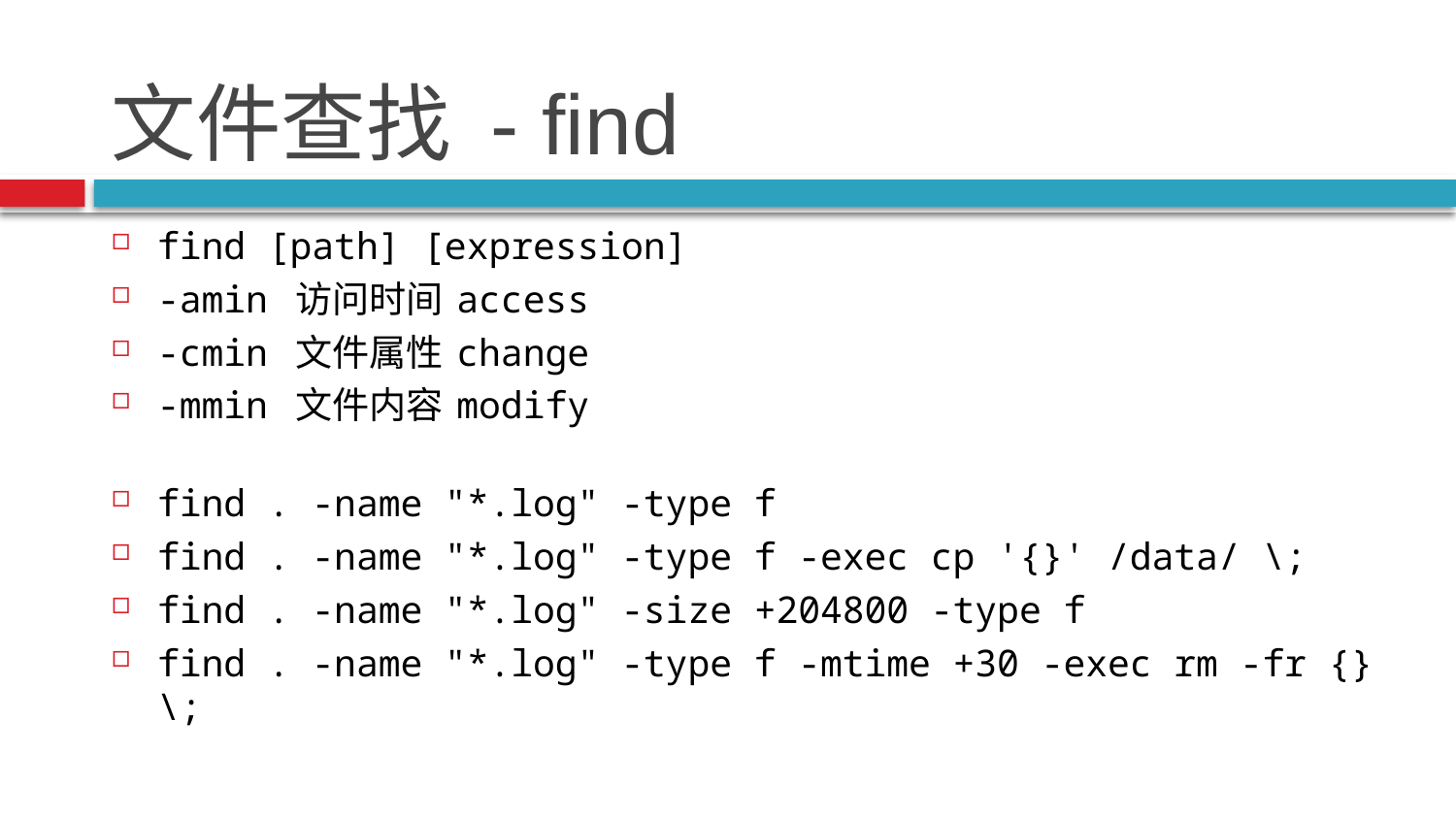

# 文件查找 - find
find [path] [expression]
-amin 访问时间 access
-cmin 文件属性 change
-mmin 文件内容 modify
find . -name "*.log" -type f
find . -name "*.log" -type f -exec cp '{}' /data/ \;
find . -name "*.log" -size +204800 -type f
find . -name "*.log" -type f -mtime +30 -exec rm -fr {} \;